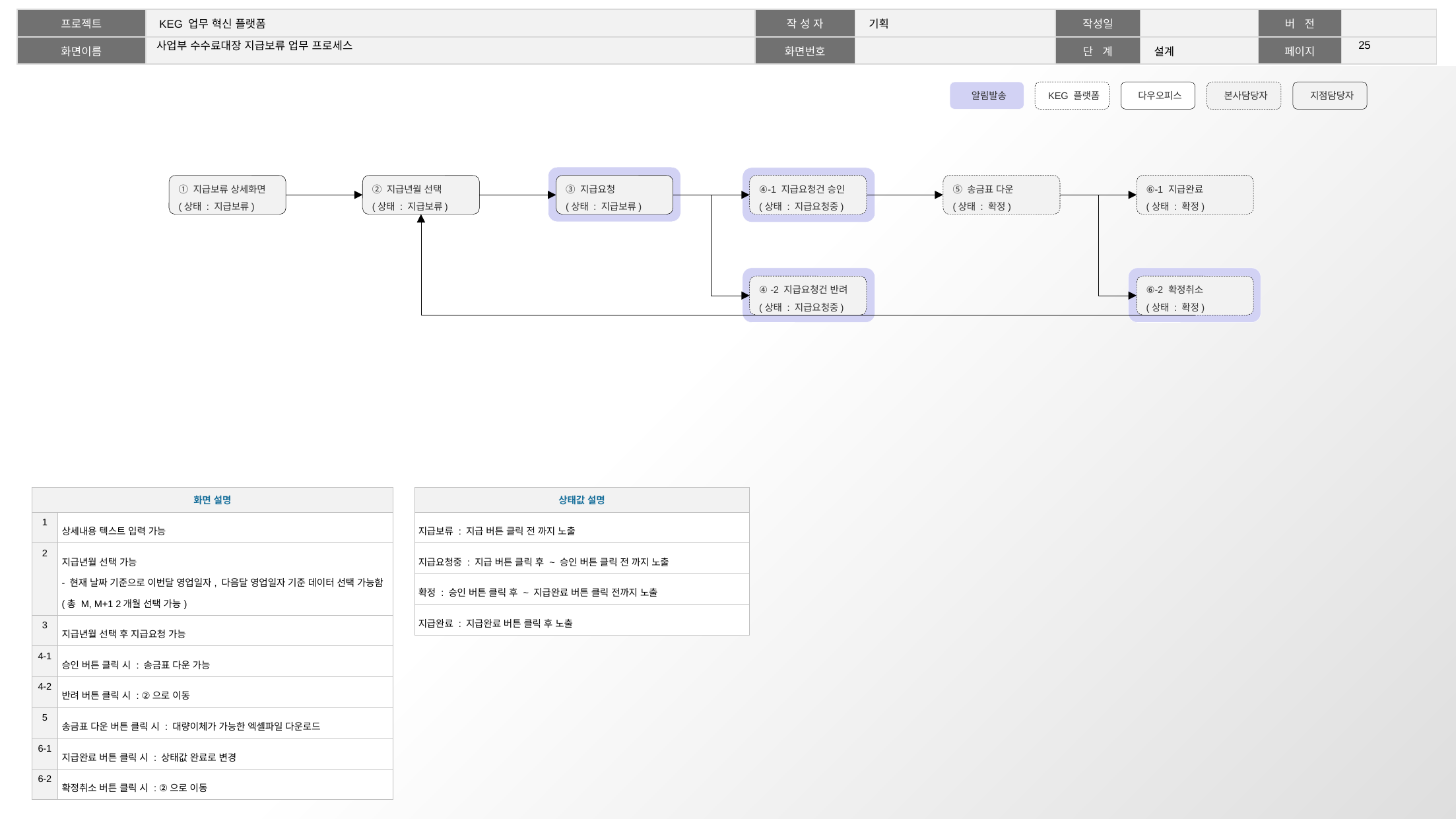

25

# 사업부 수수료대장 지급보류 업무 프로세스
알림발송
KEG 플랫폼
다우오피스
본사담당자
지점담당자

① 지급보류 상세화면
(상태 : 지급보류)
② 지급년월 선택
(상태 : 지급보류)
③ 지급요청
(상태 : 지급보류)
④-1 지급요청건 승인
(상태 : 지급요청중)
⑤ 송금표 다운
(상태 : 확정)
⑥-1 지급완료
(상태 : 확정)

④ -2 지급요청건 반려
(상태 : 지급요청중)
⑥-2 확정취소
(상태 : 확정)
| 화면 설명 |  |
| --- | --- |
| 1 | 상세내용 텍스트 입력 가능 |
| 2 | 지급년월 선택 가능 - 현재 날짜 기준으로 이번달 영업일자, 다음달 영업일자 기준 데이터 선택 가능함(총 M, M+1 2개월 선택 가능) |
| 3 | 지급년월 선택 후 지급요청 가능 |
| 4-1 | 승인 버튼 클릭 시 : 송금표 다운 가능 |
| 4-2 | 반려 버튼 클릭 시 : ②으로 이동 |
| 5 | 송금표 다운 버튼 클릭 시 : 대량이체가 가능한 엑셀파일 다운로드 |
| 6-1 | 지급완료 버튼 클릭 시 : 상태값 완료로 변경 |
| 6-2 | 확정취소 버튼 클릭 시 : ②으로 이동 |
| 상태값 설명 |
| --- |
| 지급보류 : 지급 버튼 클릭 전 까지 노출 |
| 지급요청중 : 지급 버튼 클릭 후 ~ 승인 버튼 클릭 전 까지 노출 |
| 확정 : 승인 버튼 클릭 후 ~ 지급완료 버튼 클릭 전까지 노출 |
| 지급완료 : 지급완료 버튼 클릭 후 노출 |